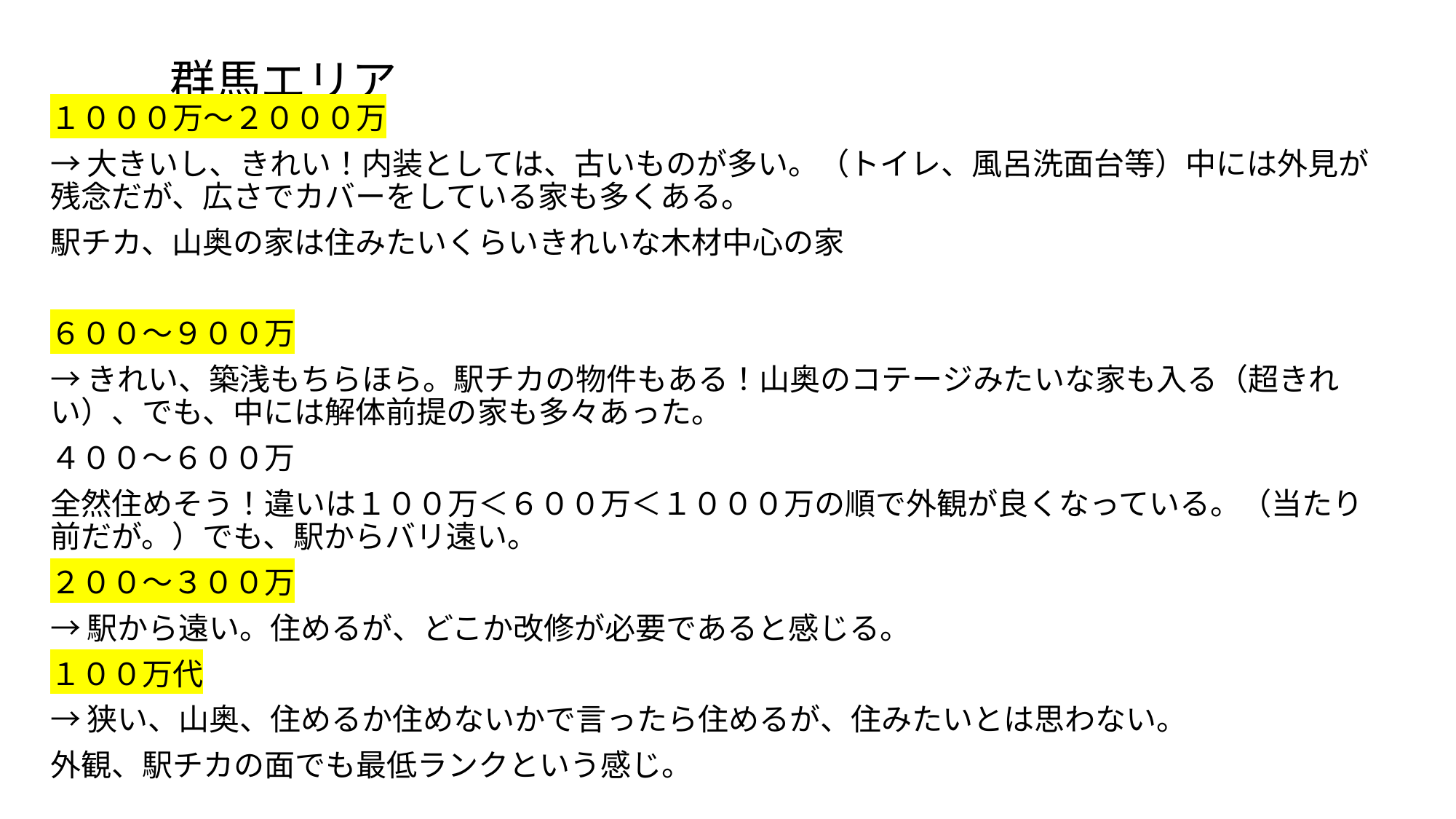

# 群馬エリア
１０００万～２０００万
→大きいし、きれい！内装としては、古いものが多い。（トイレ、風呂洗面台等）中には外見が残念だが、広さでカバーをしている家も多くある。
駅チカ、山奥の家は住みたいくらいきれいな木材中心の家

６００～９００万
→きれい、築浅もちらほら。駅チカの物件もある！山奥のコテージみたいな家も入る（超きれい）、でも、中には解体前提の家も多々あった。
４００～６００万
全然住めそう！違いは１００万＜６００万＜１０００万の順で外観が良くなっている。（当たり前だが。）でも、駅からバリ遠い。
２００～３００万
→駅から遠い。住めるが、どこか改修が必要であると感じる。
１００万代
→狭い、山奥、住めるか住めないかで言ったら住めるが、住みたいとは思わない。
外観、駅チカの面でも最低ランクという感じ。